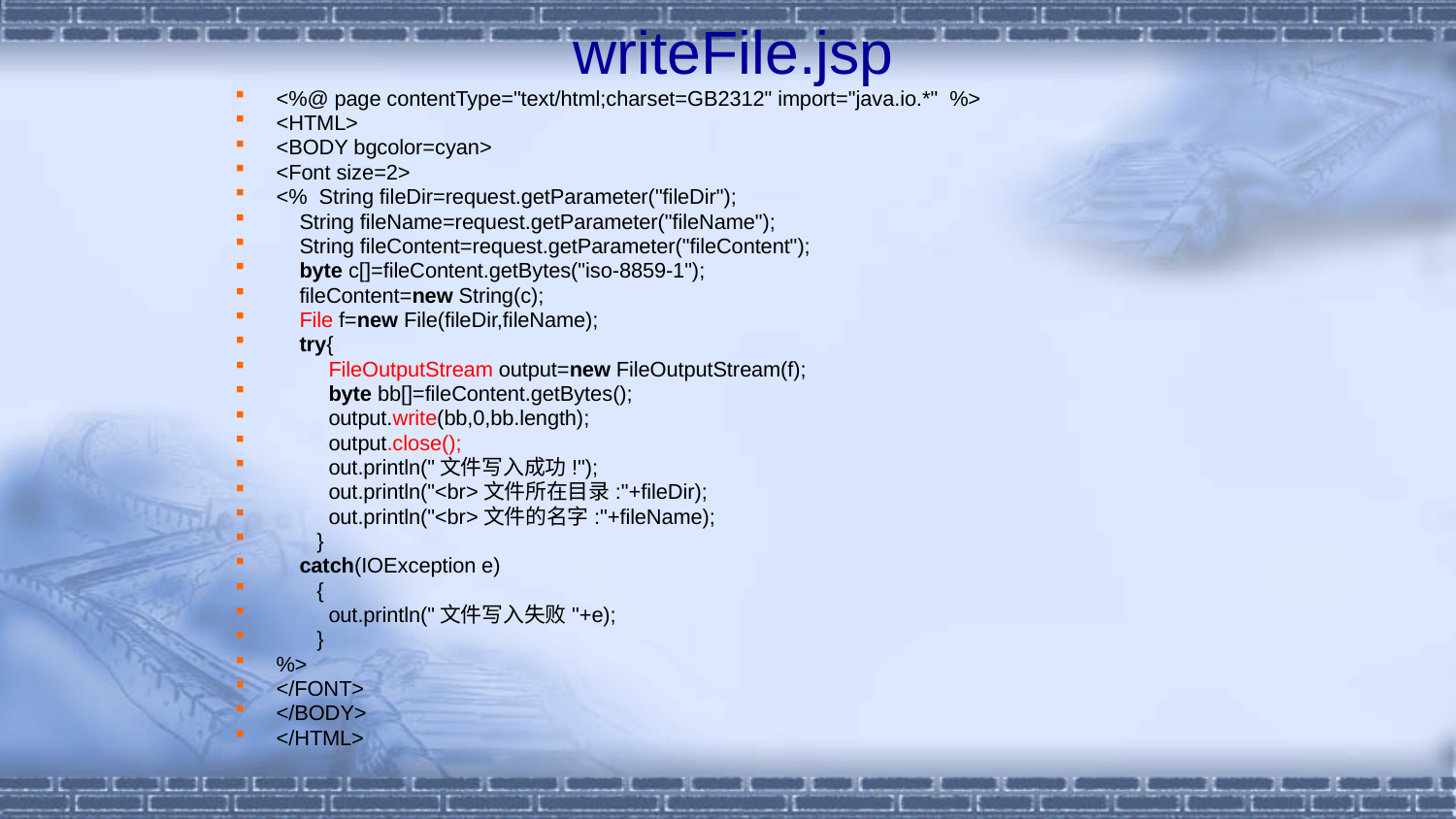

# writeFile.jsp
<%@ page contentType="text/html;charset=GB2312" import="java.io.*"  %>
<HTML>
<BODY bgcolor=cyan>
<Font size=2>
<%  String fileDir=request.getParameter("fileDir");
    String fileName=request.getParameter("fileName");
    String fileContent=request.getParameter("fileContent");
    byte c[]=fileContent.getBytes("iso-8859-1");
    fileContent=new String(c);
    File f=new File(fileDir,fileName);
    try{
         FileOutputStream output=new FileOutputStream(f);
         byte bb[]=fileContent.getBytes();
         output.write(bb,0,bb.length);
         output.close();
         out.println("文件写入成功!");
         out.println("<br>文件所在目录:"+fileDir);
         out.println("<br>文件的名字:"+fileName);
       }
    catch(IOException e)
       {
         out.println("文件写入失败"+e);
       }
%>
</FONT>
</BODY>
</HTML>